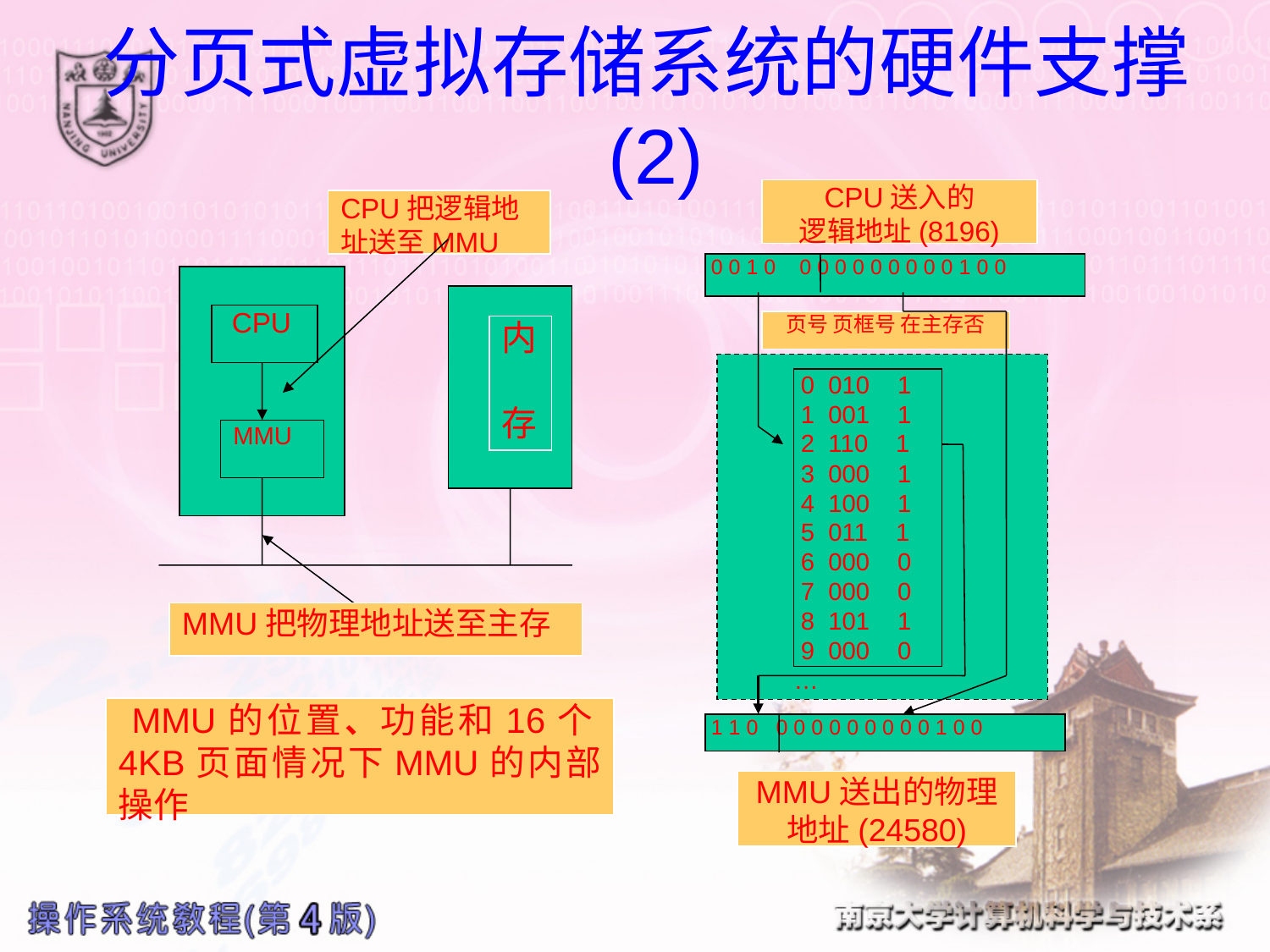

# 分页式虚拟存储系统的硬件支撑(2)
CPU送入的
逻辑地址(8196)
CPU把逻辑地
址送至MMU

 0 0 1 0    0 0 0 0 0 0 0 0 0 1 0 0

 CPU
页号 页框号 在主存否

内

存

 0  010    1
 1  001    1
 2  110    1
 3  000    1
 4  100    1
 5  011    1
 6  000    0
 7  000    0
 8  101    1
 9  000    0
…
MMU

MMU把物理地址送至主存

 MMU的位置、功能和16个4KB页面情况下MMU的内部操作
 1 1 0   0 0 0 0 0 0 0 0 0 1 0 0

MMU送出的物理地址(24580)